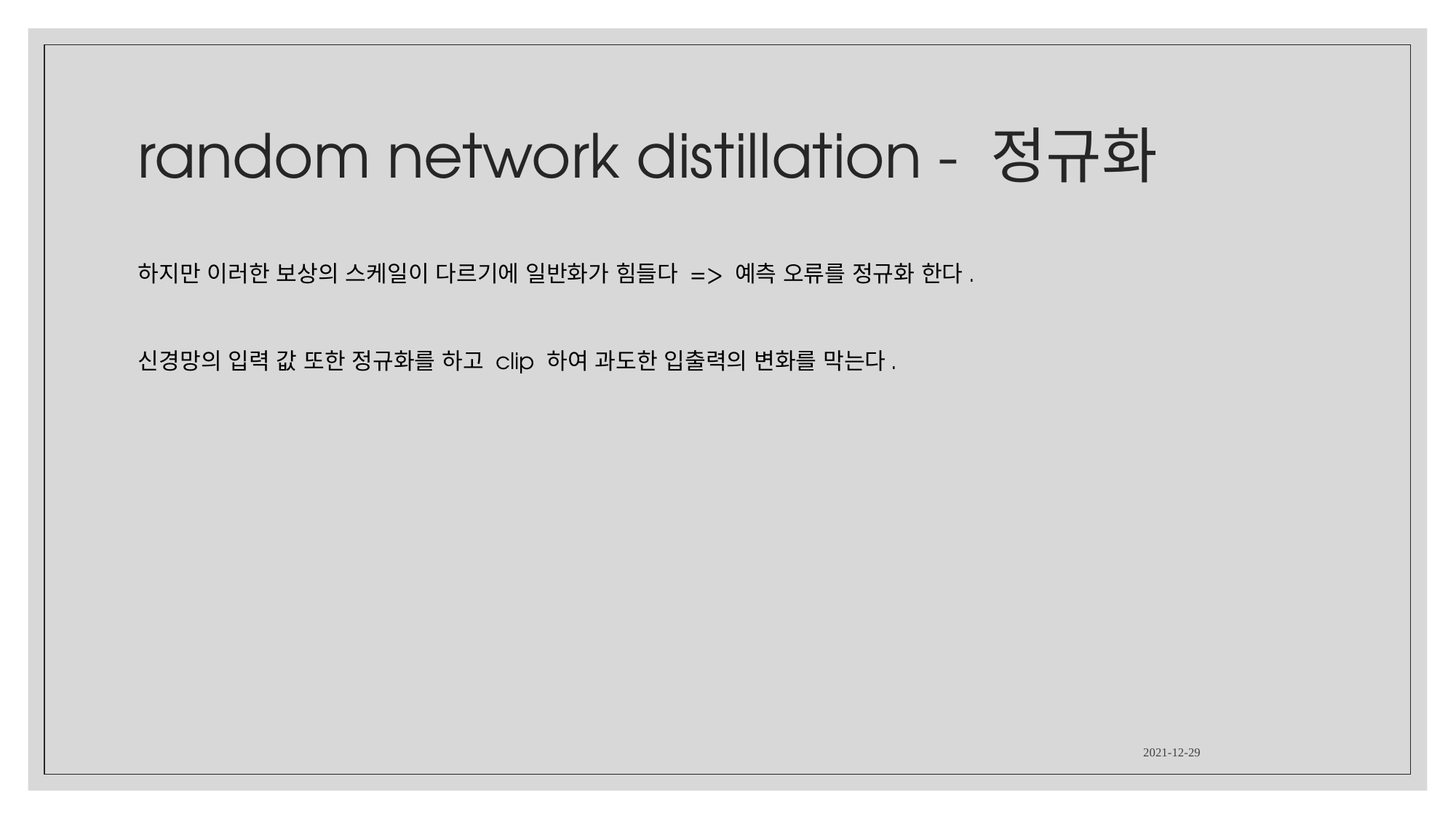

# random network distillation - 정규화
하지만 이러한 보상의 스케일이 다르기에 일반화가 힘들다 => 예측 오류를 정규화 한다.

신경망의 입력 값 또한 정규화를 하고 clip 하여 과도한 입출력의 변화를 막는다.
2021-12-29